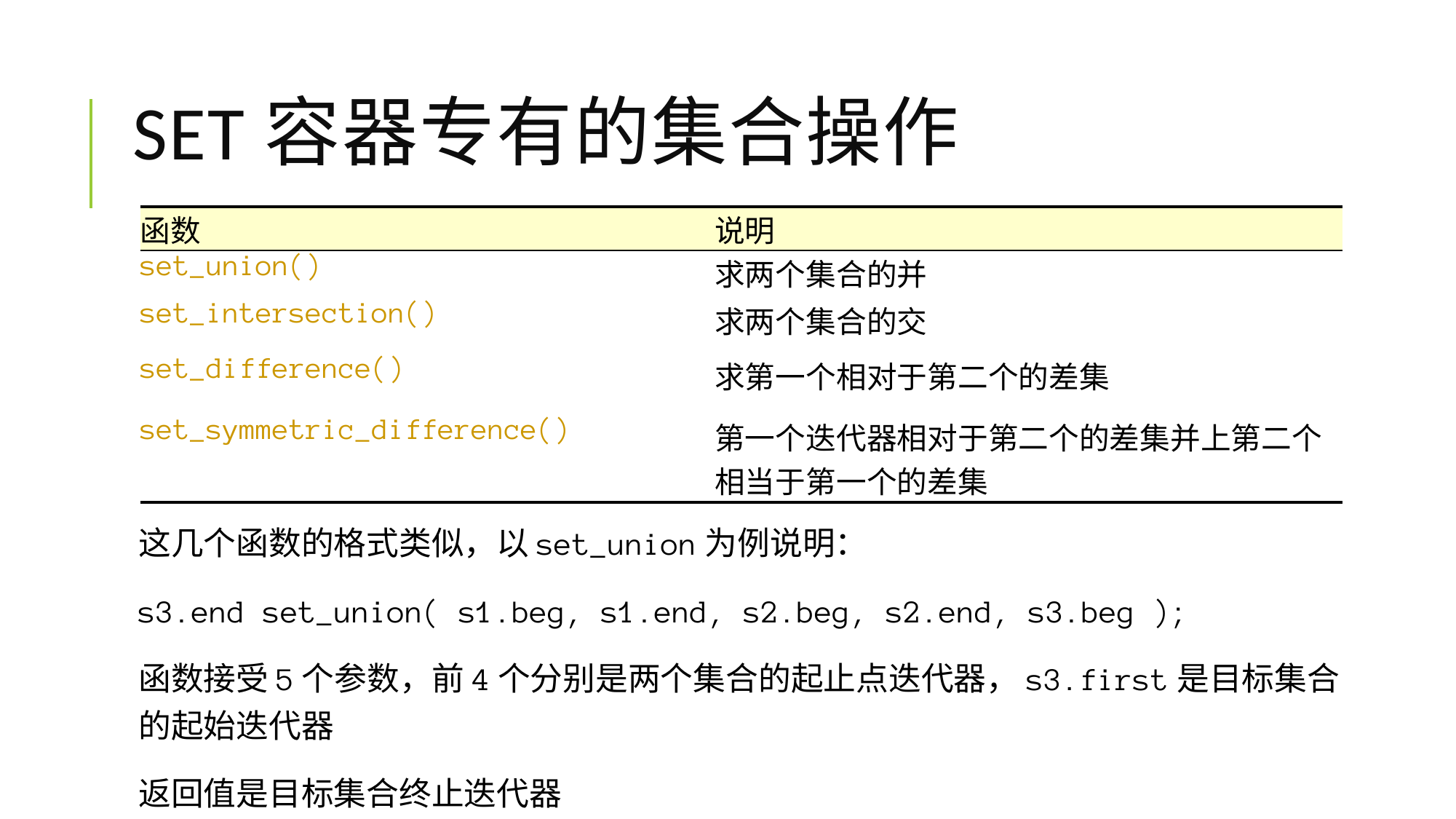

# set容器专有的集合操作
| 函数 | 说明 |
| --- | --- |
| set\_union() | 求两个集合的并 |
| set\_intersection() | 求两个集合的交 |
| set\_difference() | 求第一个相对于第二个的差集 |
| set\_symmetric\_difference() | 第一个迭代器相对于第二个的差集并上第二个相当于第一个的差集 |
这几个函数的格式类似，以set_union为例说明：
s3.end set_union( s1.beg, s1.end, s2.beg, s2.end, s3.beg );
函数接受5个参数，前4个分别是两个集合的起止点迭代器，s3.first是目标集合的起始迭代器
返回值是目标集合终止迭代器